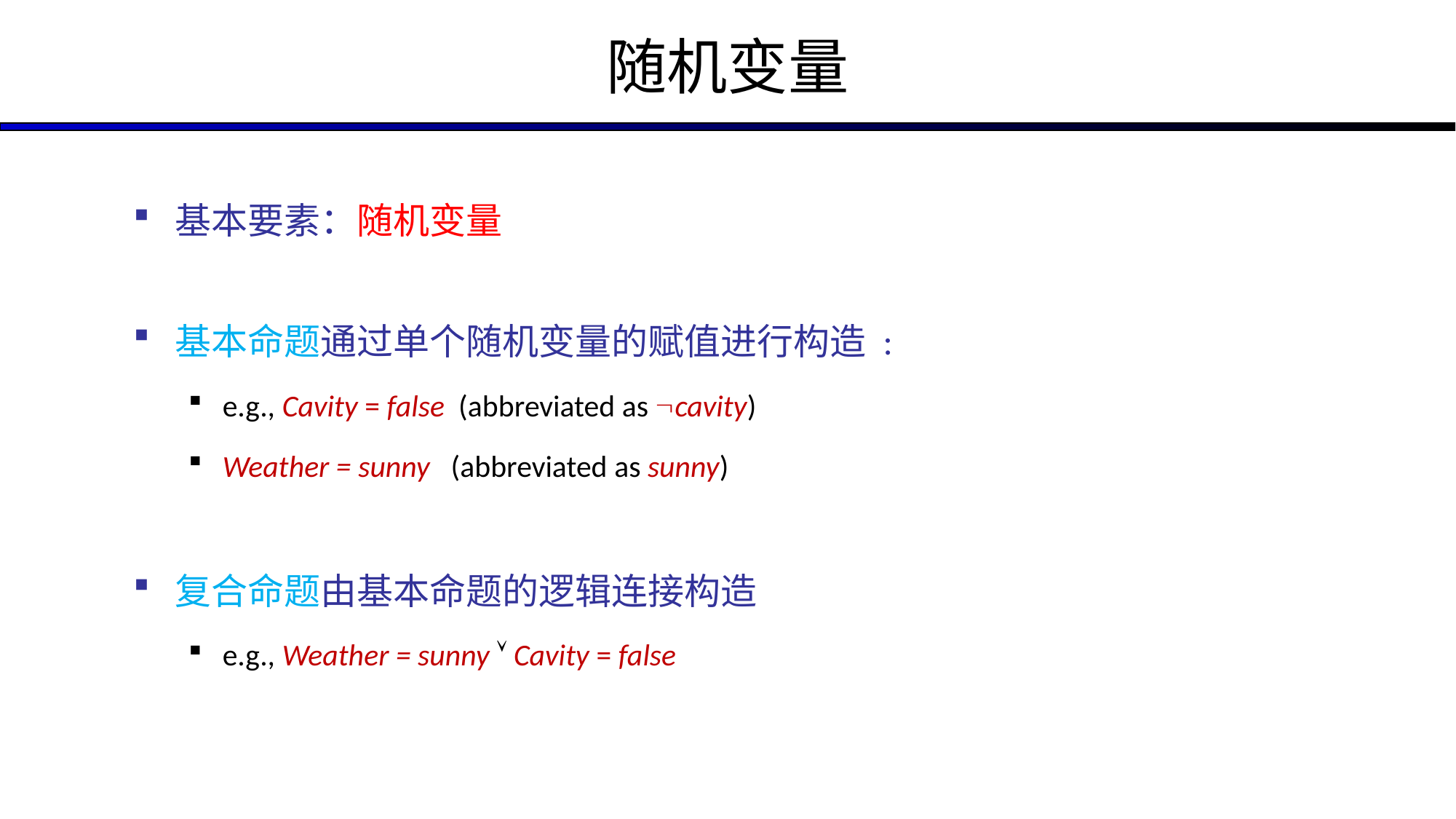

# 随机变量
基本要素：随机变量

基本命题通过单个随机变量的赋值进行构造 :
e.g., Cavity = false  (abbreviated as ¬cavity)
Weather = sunny   (abbreviated as sunny)

复合命题由基本命题的逻辑连接构造
e.g., Weather = sunny ∨ Cavity = false